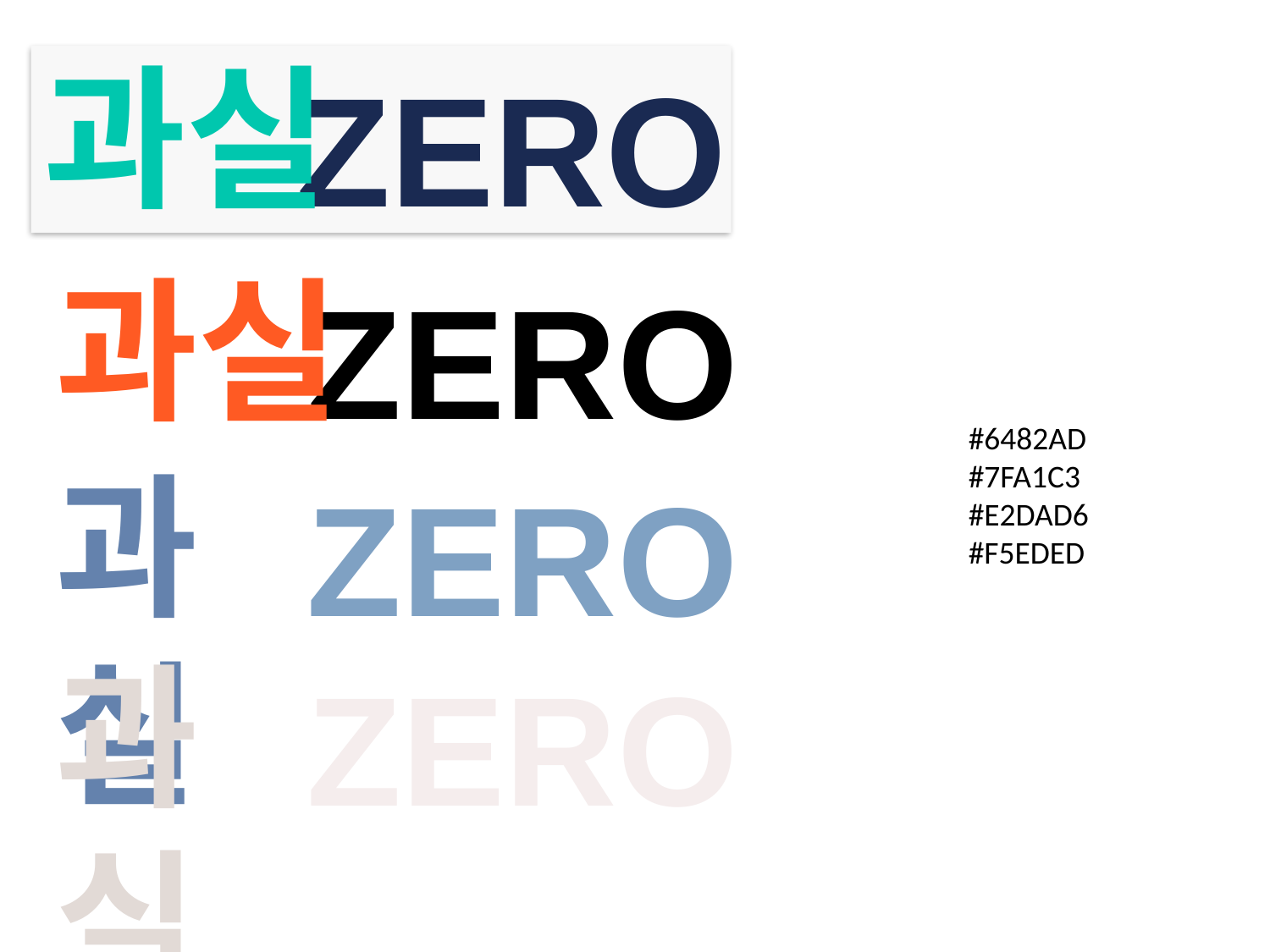

과실

ZERO
과실
ZERO
#6482AD
#7FA1C3
#E2DAD6
#F5EDED
과실
ZERO
과실
ZERO